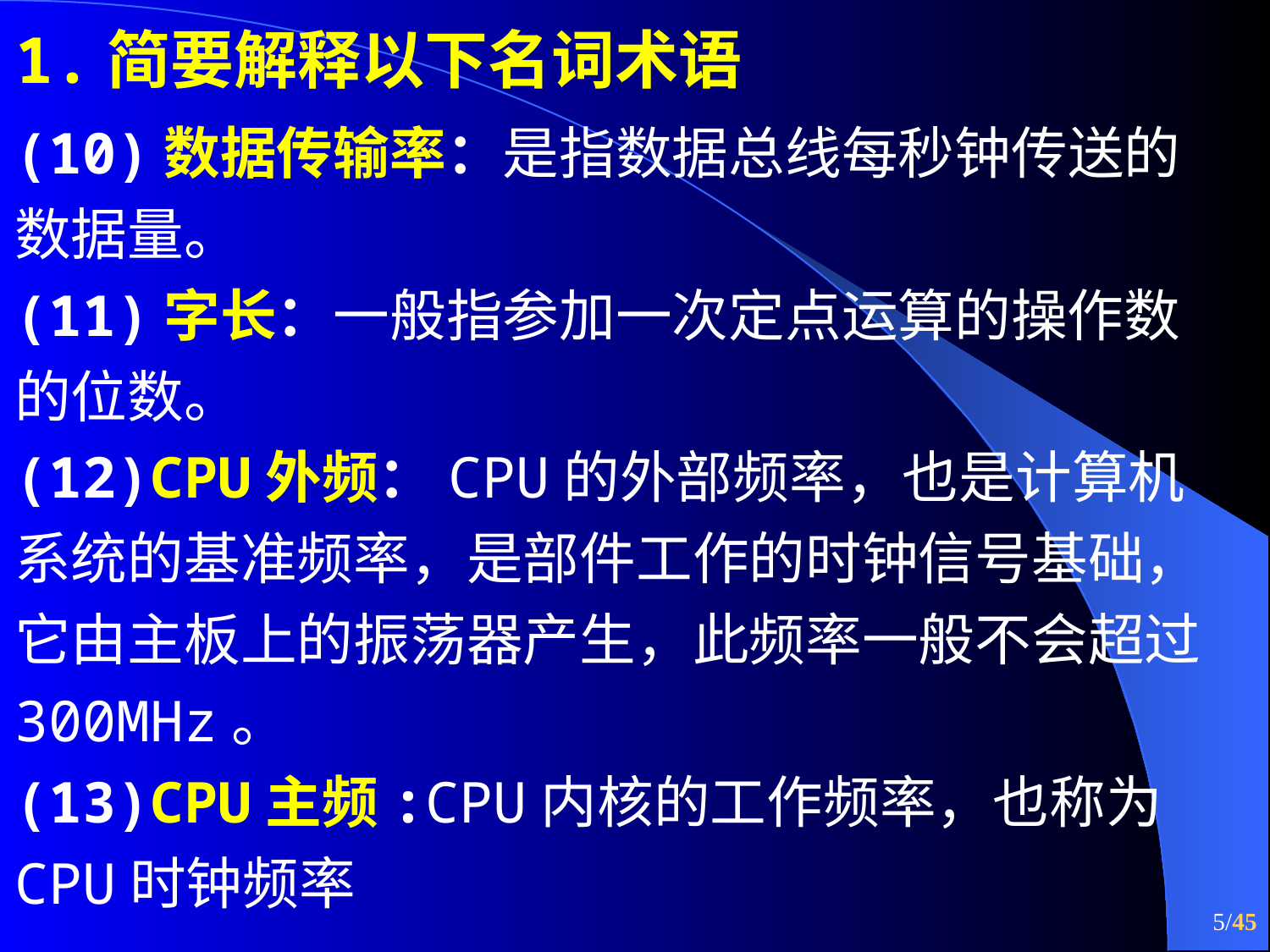

# 1.简要解释以下名词术语
(10)数据传输率：是指数据总线每秒钟传送的数据量。
(11)字长：一般指参加一次定点运算的操作数的位数。
(12)CPU外频：CPU的外部频率，也是计算机系统的基准频率，是部件工作的时钟信号基础，它由主板上的振荡器产生，此频率一般不会超过300MHz。
(13)CPU主频:CPU内核的工作频率，也称为CPU时钟频率
5/45